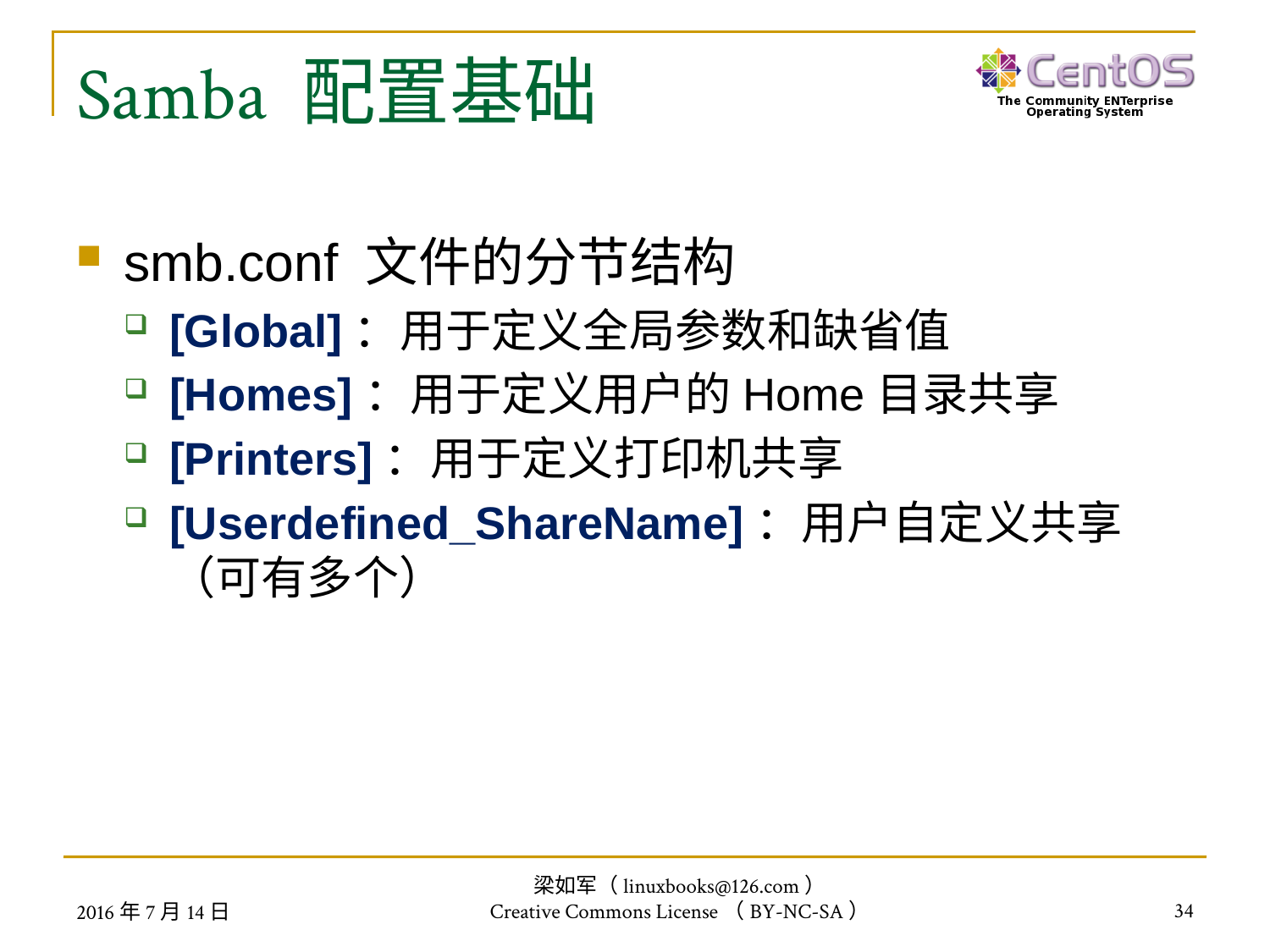

# Samba 配置基础
smb.conf 文件的分节结构
[Global]：用于定义全局参数和缺省值
[Homes]：用于定义用户的Home目录共享
[Printers]：用于定义打印机共享
[Userdefined_ShareName]：用户自定义共享（可有多个）
梁如军（linuxbooks@126.com）
Creative Commons License（BY-NC-SA）
2016年7月14日
34